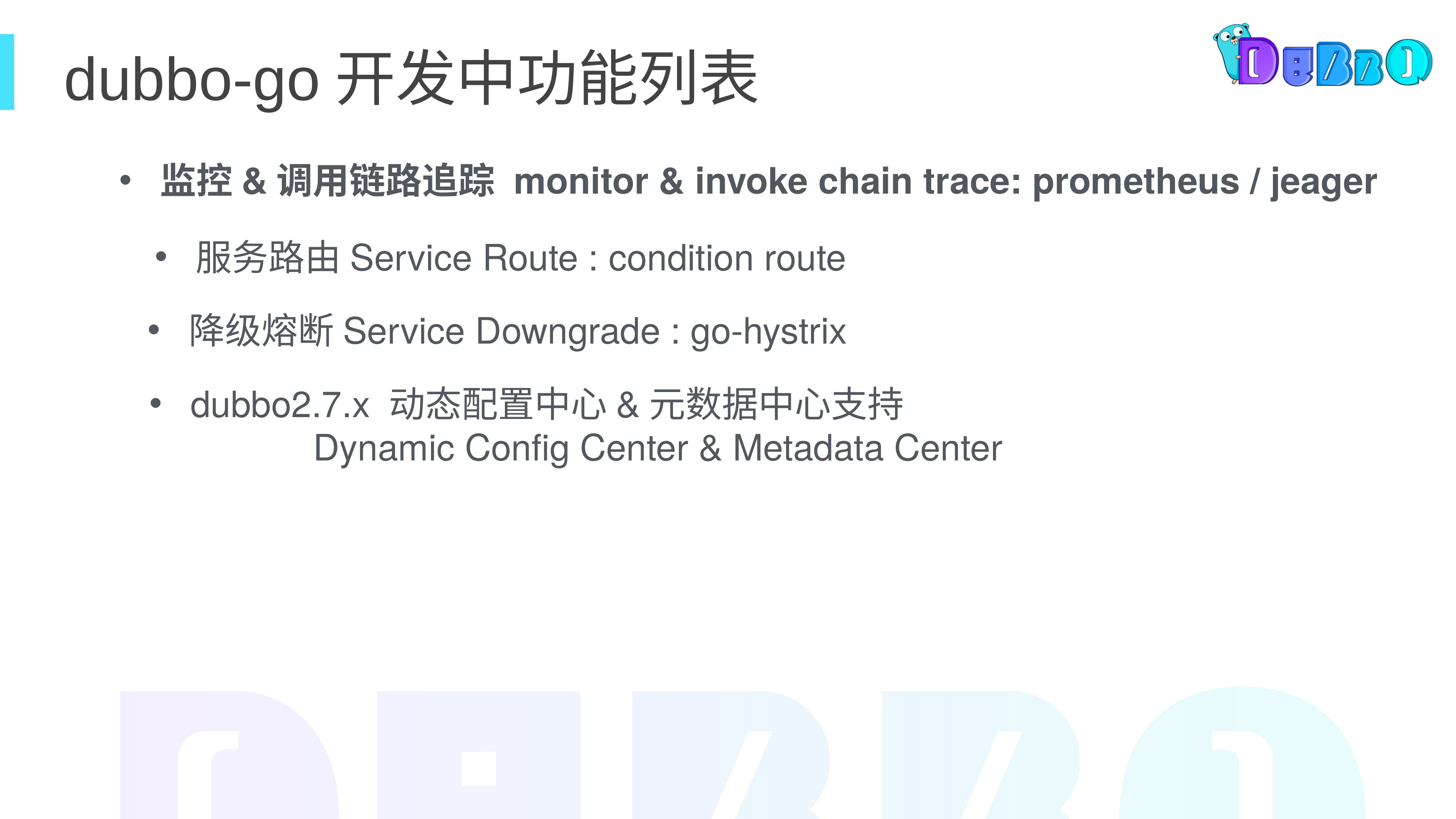

dubbo-go开发中功能列表
监控&调用链路追踪 monitor & invoke chain trace: prometheus / jeager
服务路由Service Route : condition route
降级熔断Service Downgrade : go-hystrix
dubbo2.7.x 动态配置中心&元数据中心支持
			Dynamic Config Center & Metadata Center